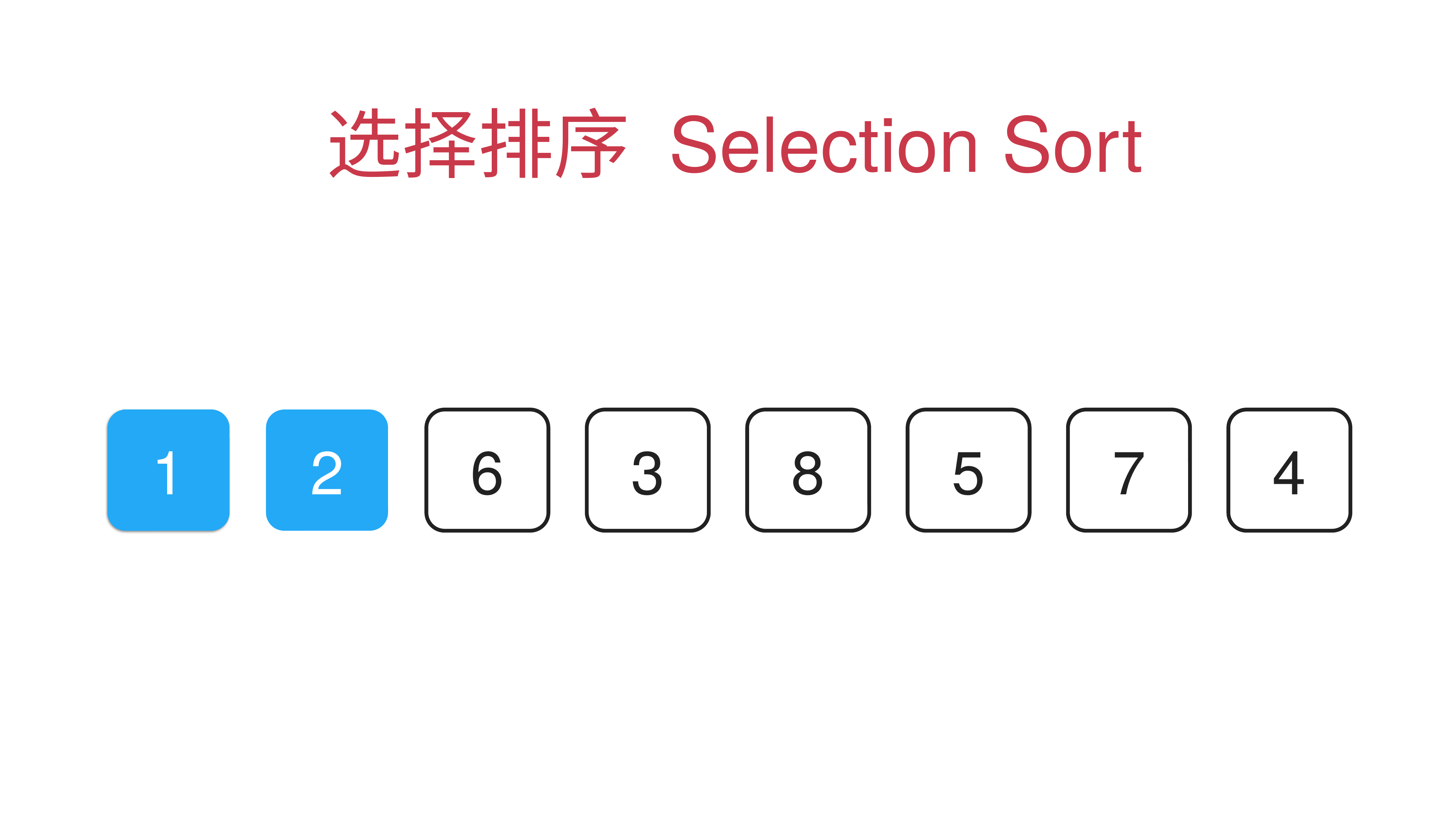

# 选择排序 Selection Sort
1
2
6
3
8
5
7
4